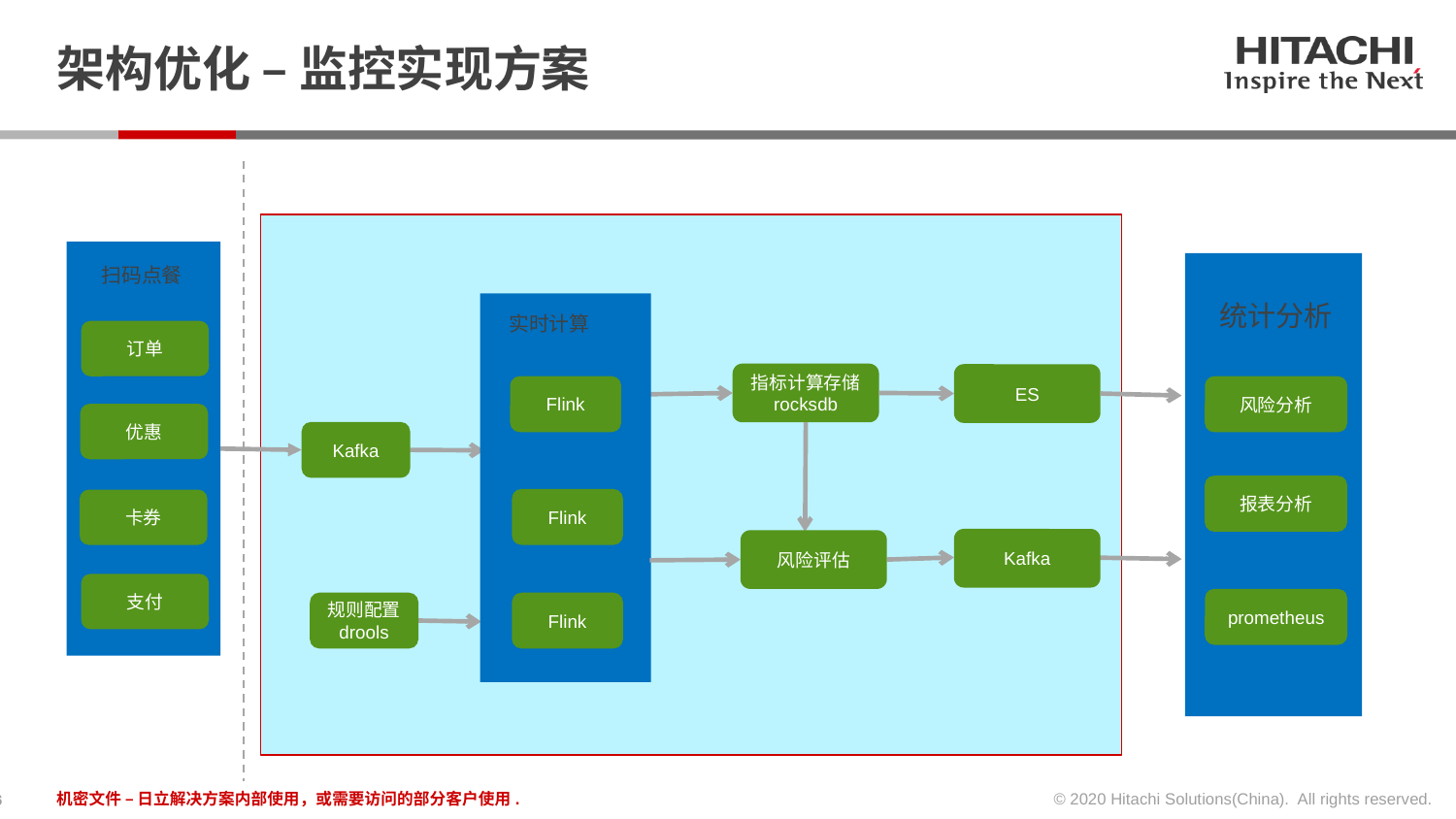

# 架构优化 – 监控实现方案

扫码点餐
统计分析

实时计算
订单
指标计算存储
rocksdb
ES
Flink
风险分析
优惠
Kafka
报表分析
Flink
卡券
Kafka
风险评估
支付
prometheus
规则配置
drools
Flink